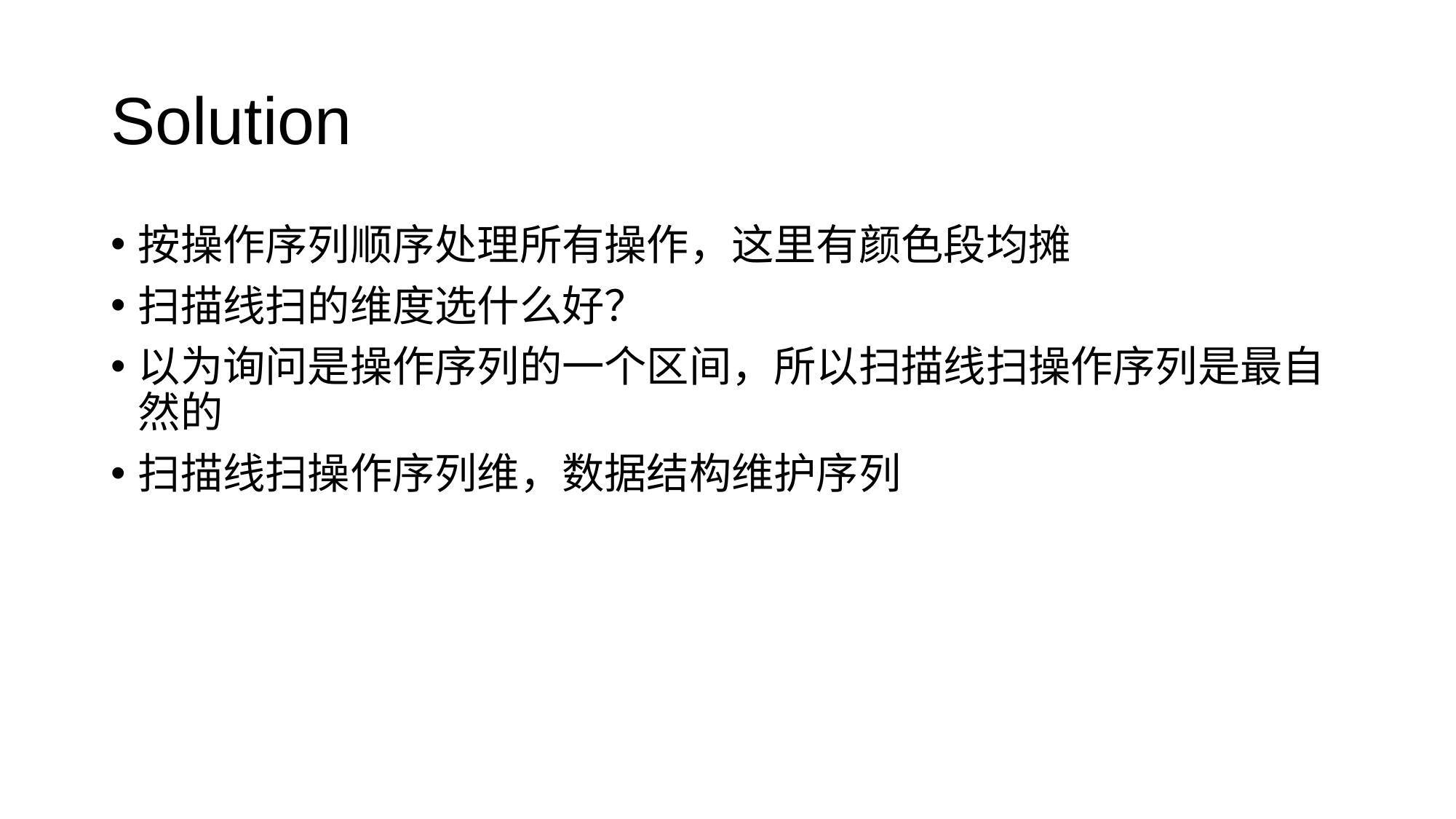

# Solution
按操作序列顺序处理所有操作，这里有颜色段均摊
扫描线扫的维度选什么好？
以为询问是操作序列的一个区间，所以扫描线扫操作序列是最自然的
扫描线扫操作序列维，数据结构维护序列